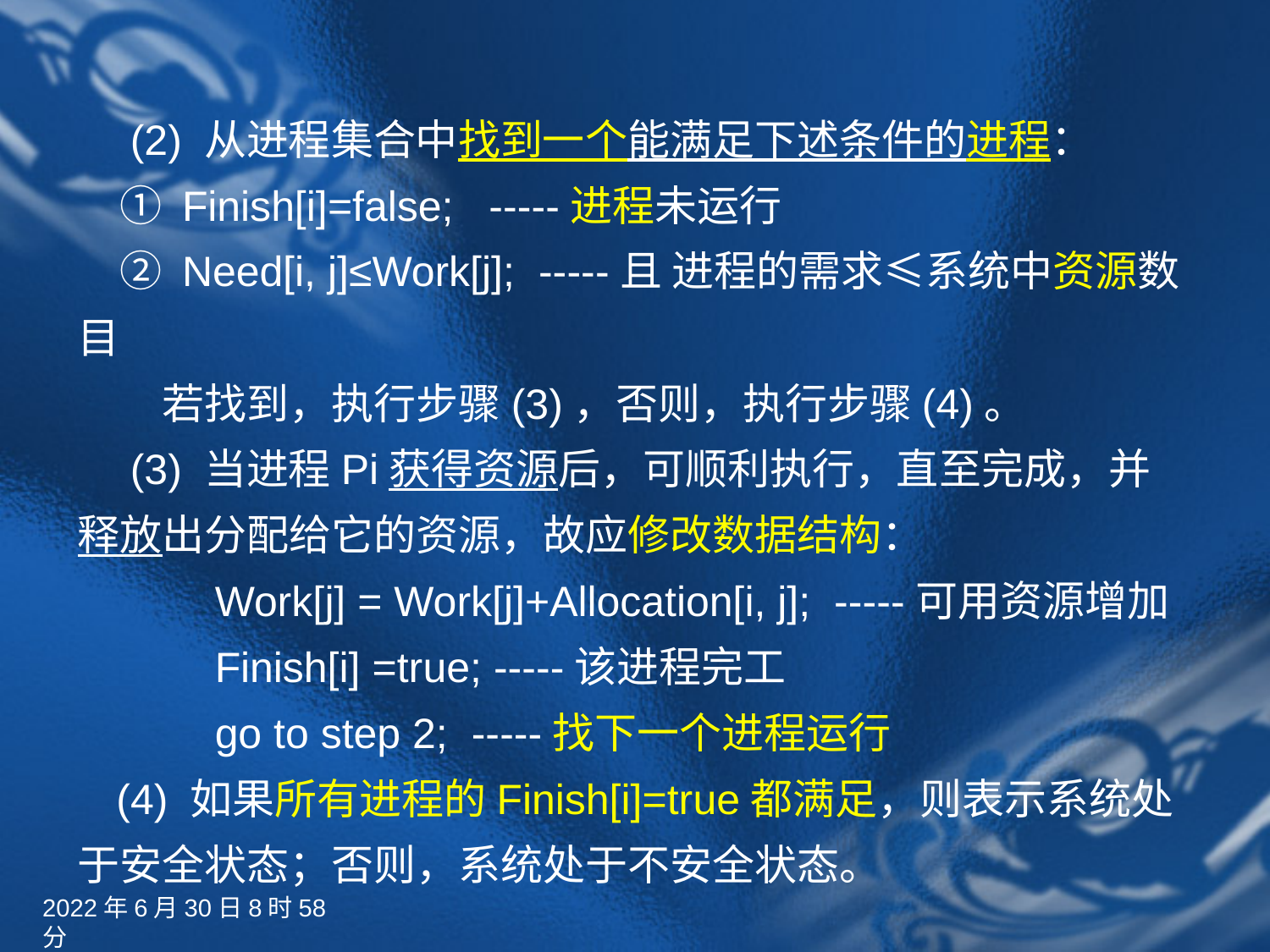

#
　(2) 从进程集合中找到一个能满足下述条件的进程：
　① Finish[i]=false;   -----进程未运行
　② Need[i, j]≤Work[j];  -----且 进程的需求≤系统中资源数目
　　若找到，执行步骤(3)，否则，执行步骤(4)。
　(3) 当进程Pi获得资源后，可顺利执行，直至完成，并释放出分配给它的资源，故应修改数据结构：
　　　Work[j] = Work[j]+Allocation[i, j];  -----可用资源增加
　　　Finish[i] =true; -----该进程完工
　　　go to step 2;  -----找下一个进程运行
   (4) 如果所有进程的Finish[i]=true都满足，则表示系统处于安全状态；否则，系统处于不安全状态。
2022年6月30日8时58分